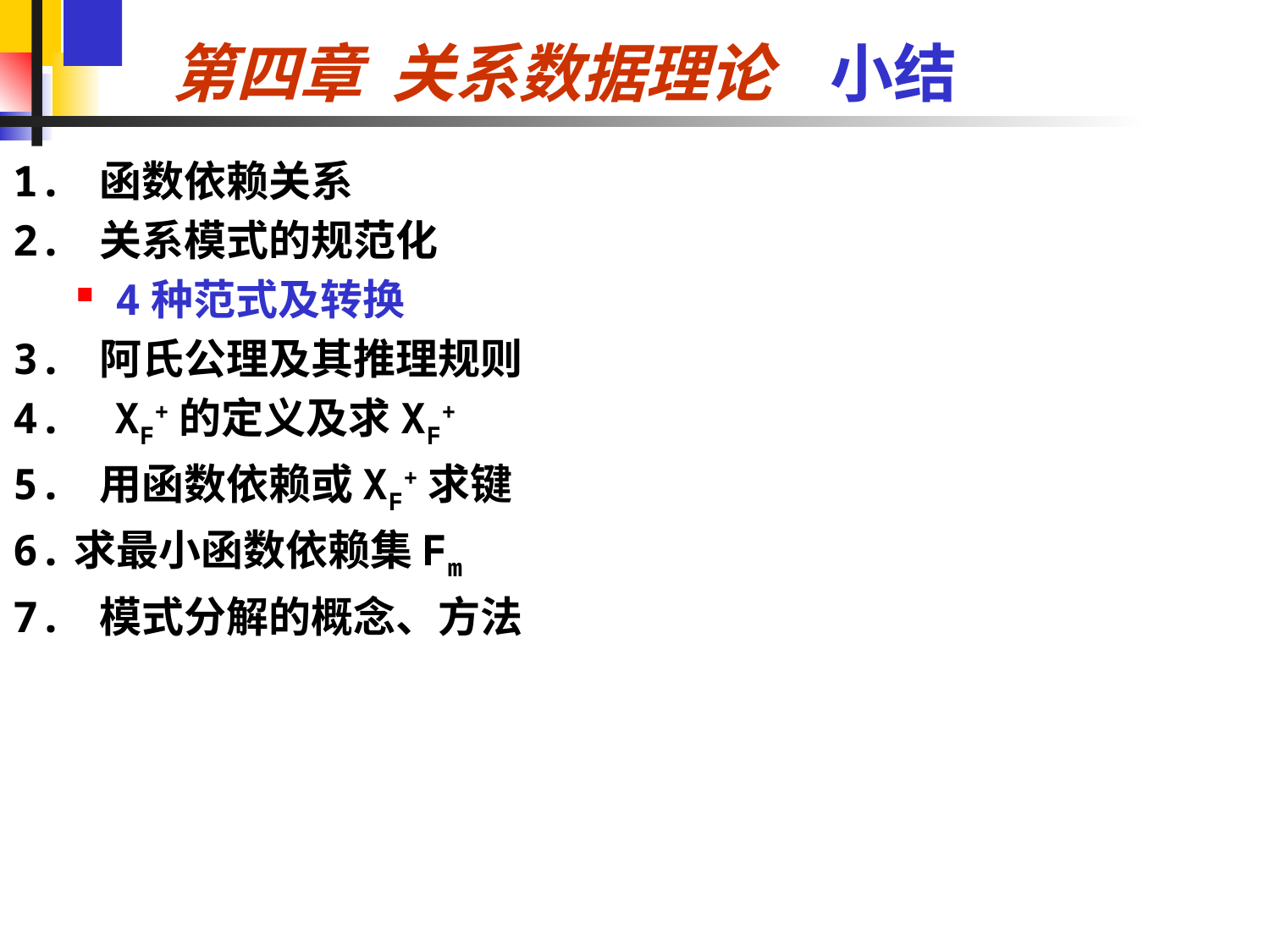

# 第四章  关系数据理论    小结
1. 函数依赖关系
2. 关系模式的规范化
4种范式及转换
3. 阿氏公理及其推理规则
4.  XF+的定义及求XF+
5. 用函数依赖或XF+求键
6.求最小函数依赖集Fm
7. 模式分解的概念、方法